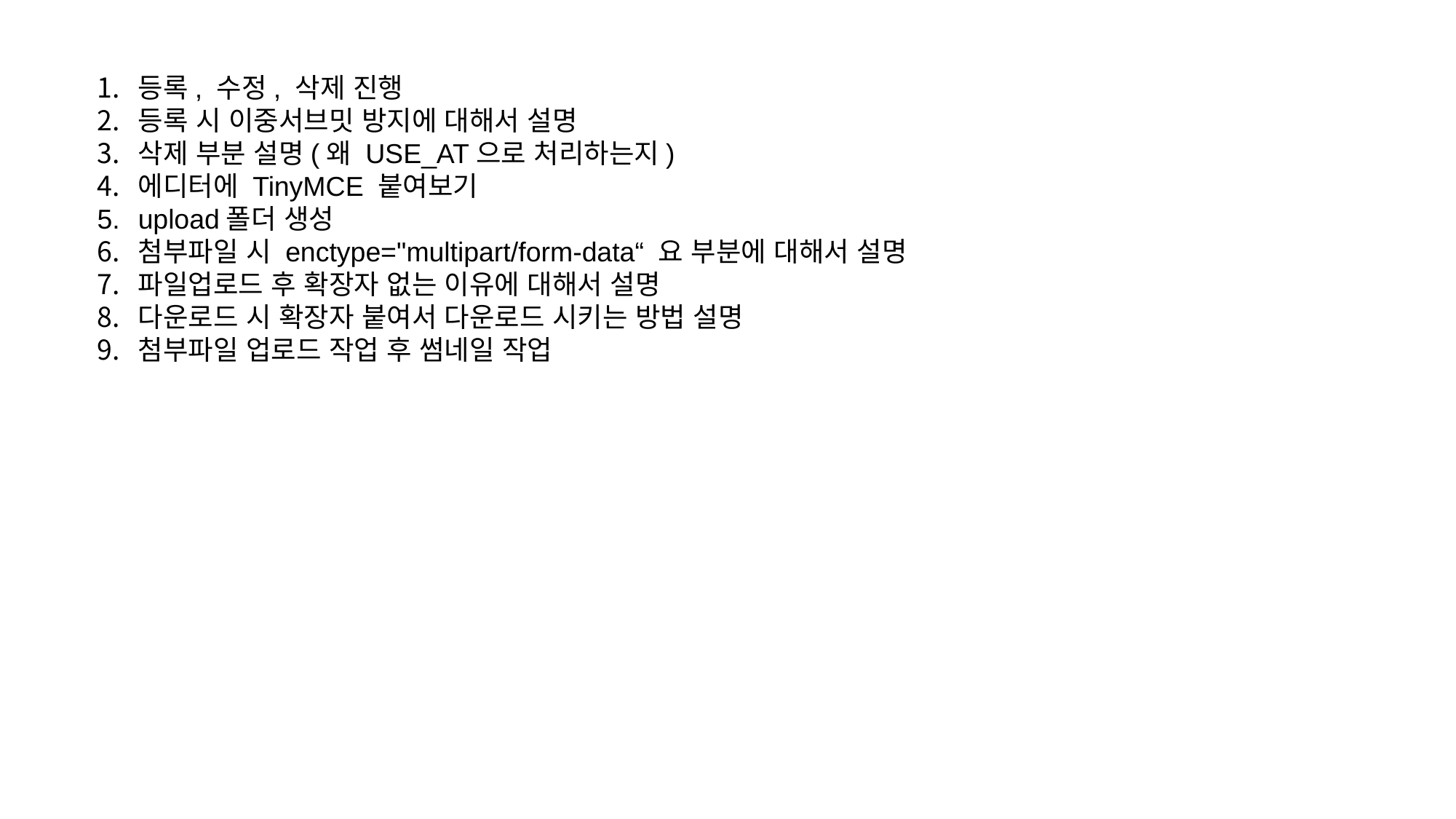

등록, 수정, 삭제 진행
등록 시 이중서브밋 방지에 대해서 설명
삭제 부분 설명(왜 USE_AT으로 처리하는지)
에디터에 TinyMCE 붙여보기
upload폴더 생성
첨부파일 시 enctype="multipart/form-data“ 요 부분에 대해서 설명
파일업로드 후 확장자 없는 이유에 대해서 설명
다운로드 시 확장자 붙여서 다운로드 시키는 방법 설명
첨부파일 업로드 작업 후 썸네일 작업